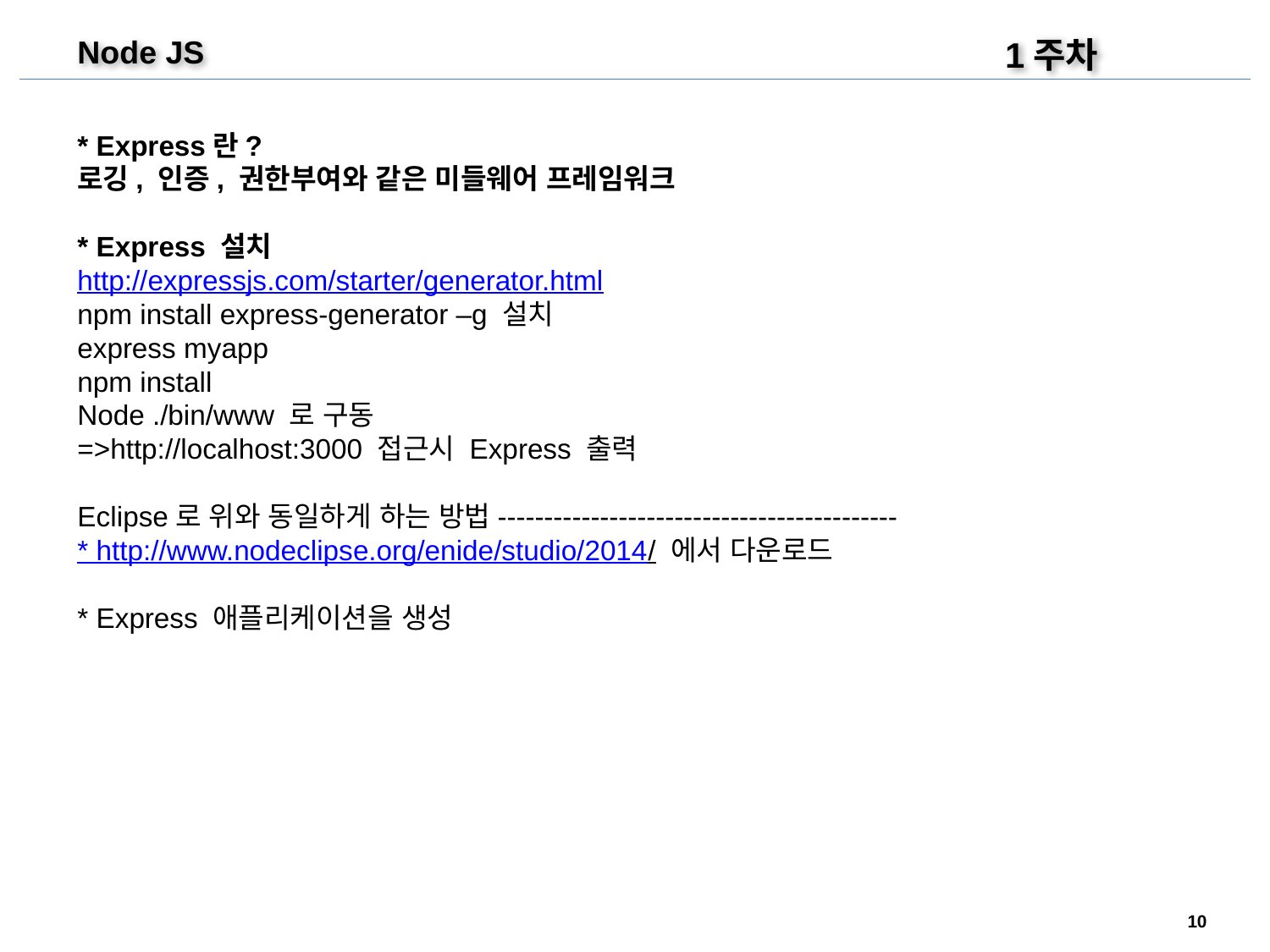

1주차
Node JS
* Express란?
로깅, 인증, 권한부여와 같은 미들웨어 프레임워크

* Express 설치
http://expressjs.com/starter/generator.html
npm install express-generator –g 설치
express myapp
npm install
Node ./bin/www 로 구동
=>http://localhost:3000 접근시 Express 출력

Eclipse로 위와 동일하게 하는 방법-------------------------------------------
* http://www.nodeclipse.org/enide/studio/2014/ 에서 다운로드

* Express 애플리케이션을 생성